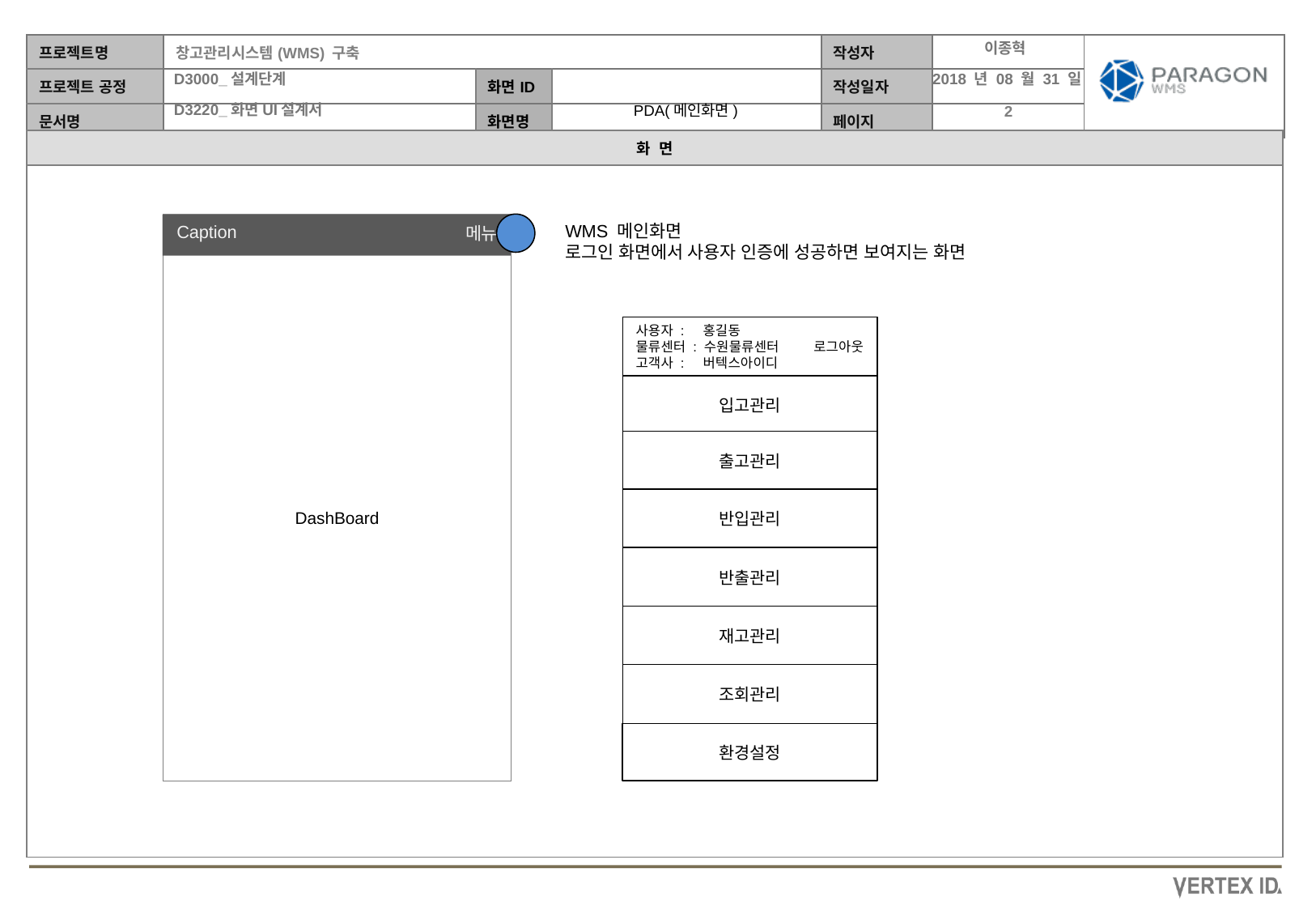

이종혁
2018 년 08 월 31 일
PDA(메인화면)
WMS 메인화면
로그인 화면에서 사용자 인증에 성공하면 보여지는 화면

Caption
메뉴
DashBoard
사용자 :    홍길동
물류센터 : 수원물류센터         로그아웃
고객사 :    버텍스아이디
고객사
작업일자
입고관리
출고관리
1. 입고관리
반입관리
3. 반입관리
반출관리
5. 재고관리
재고관리
조회관리
환경설정